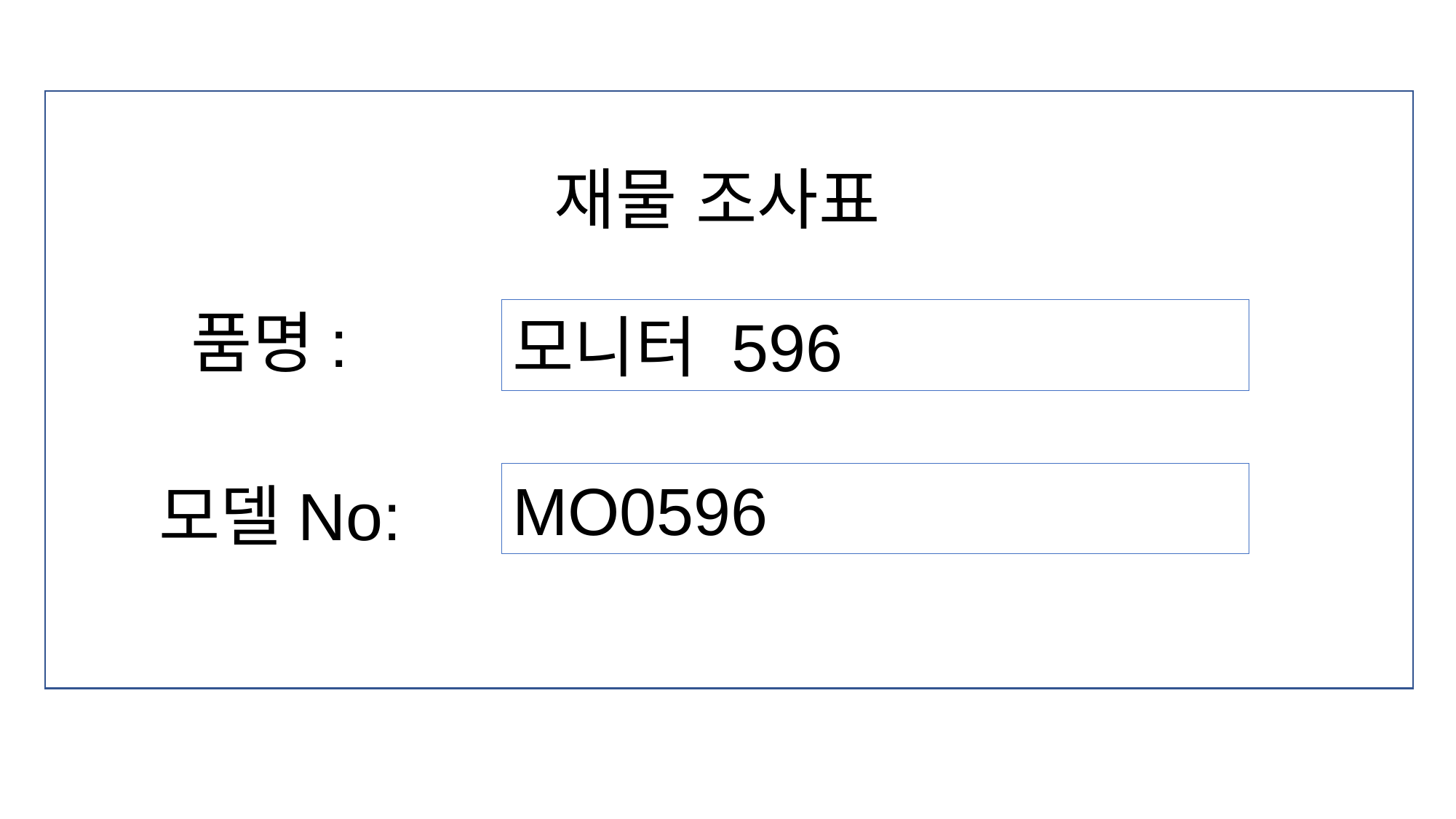

재물 조사표
품명:
모니터 596
MO0596
모델No: